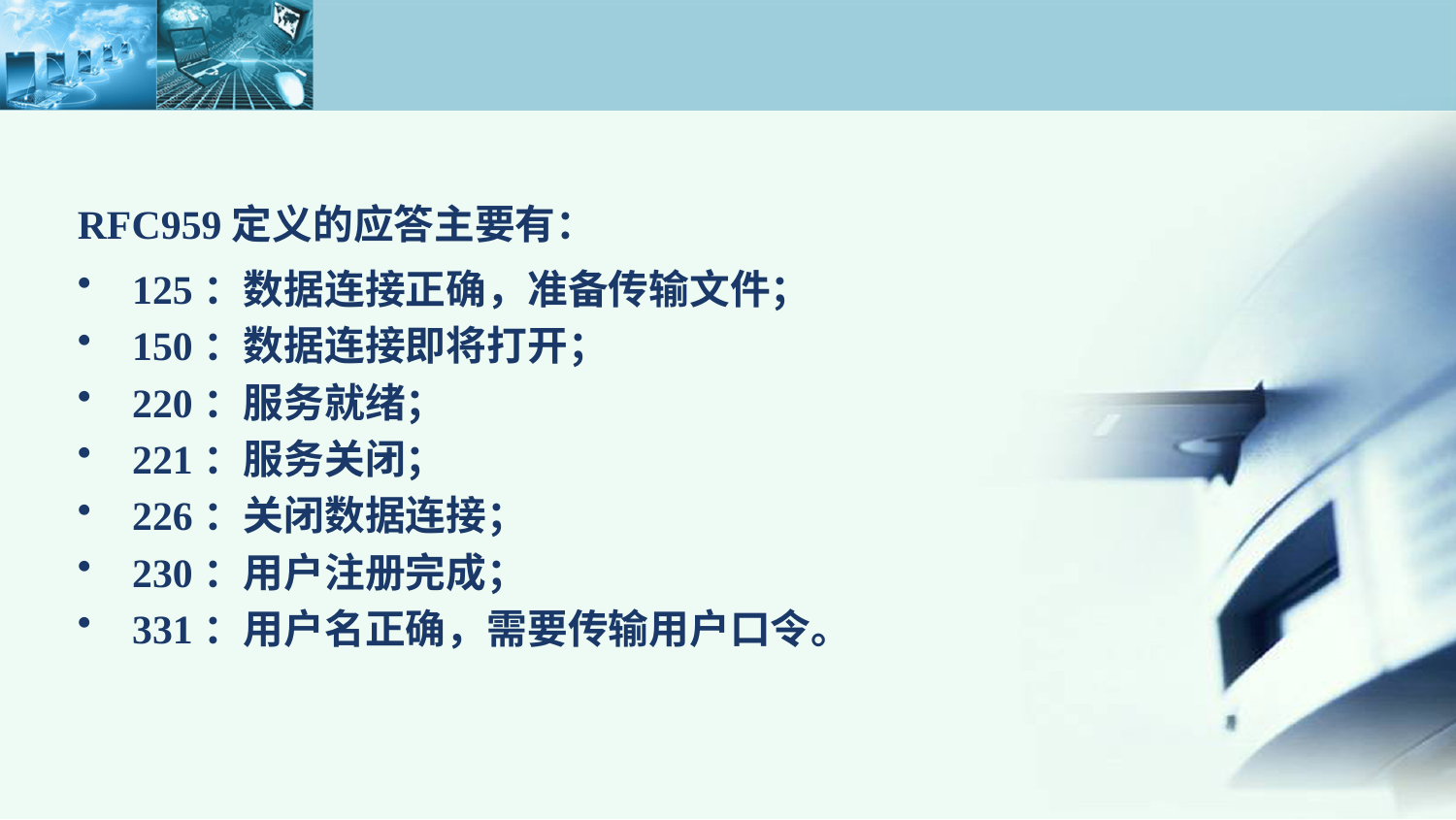

RFC959定义的应答主要有：
125：数据连接正确，准备传输文件；
150：数据连接即将打开；
220：服务就绪；
221：服务关闭；
226：关闭数据连接；
230：用户注册完成；
331：用户名正确，需要传输用户口令。